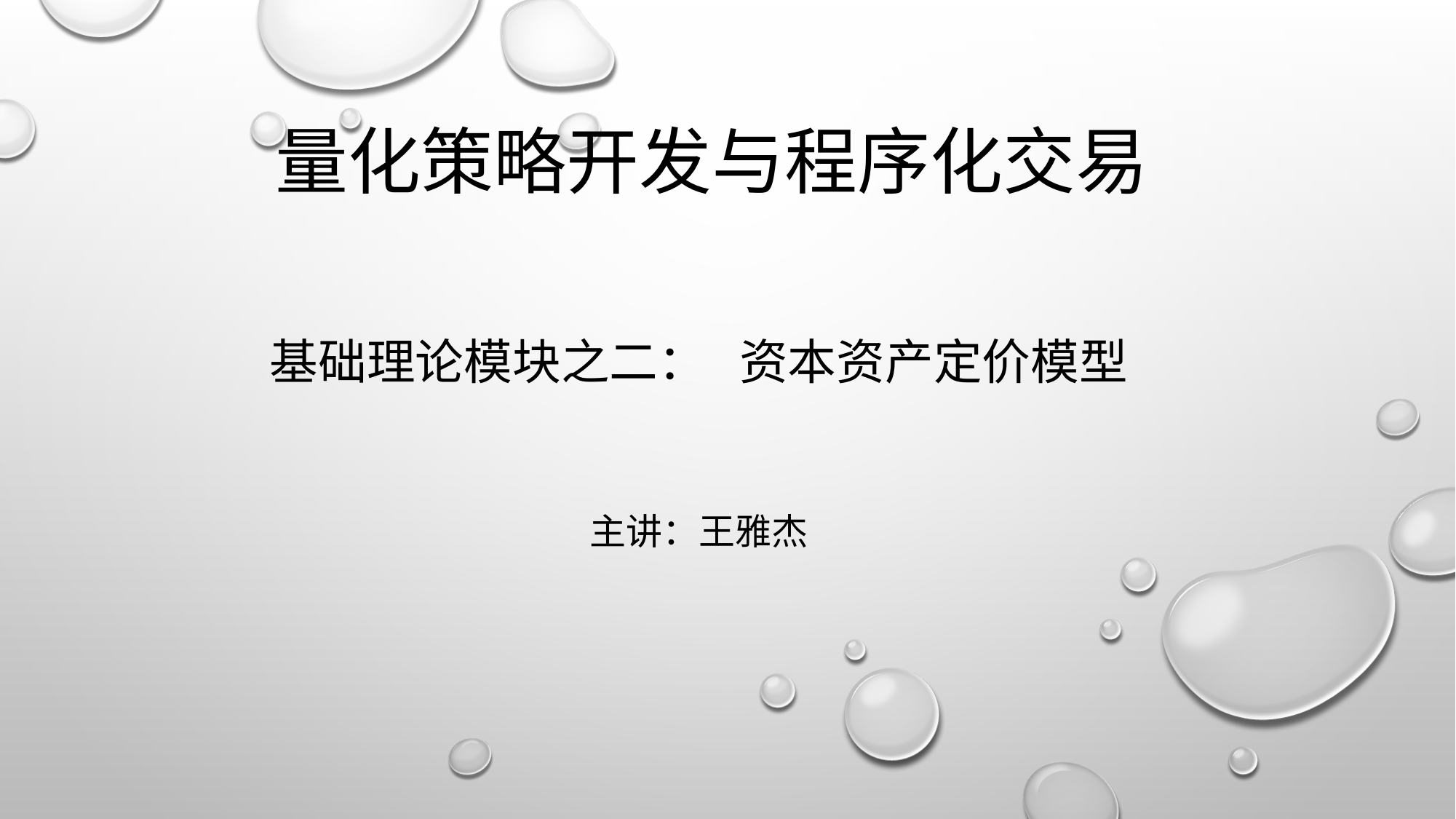

# 量化策略开发与程序化交易
基础理论模块之二：   资本资产定价模型
主讲：王雅杰